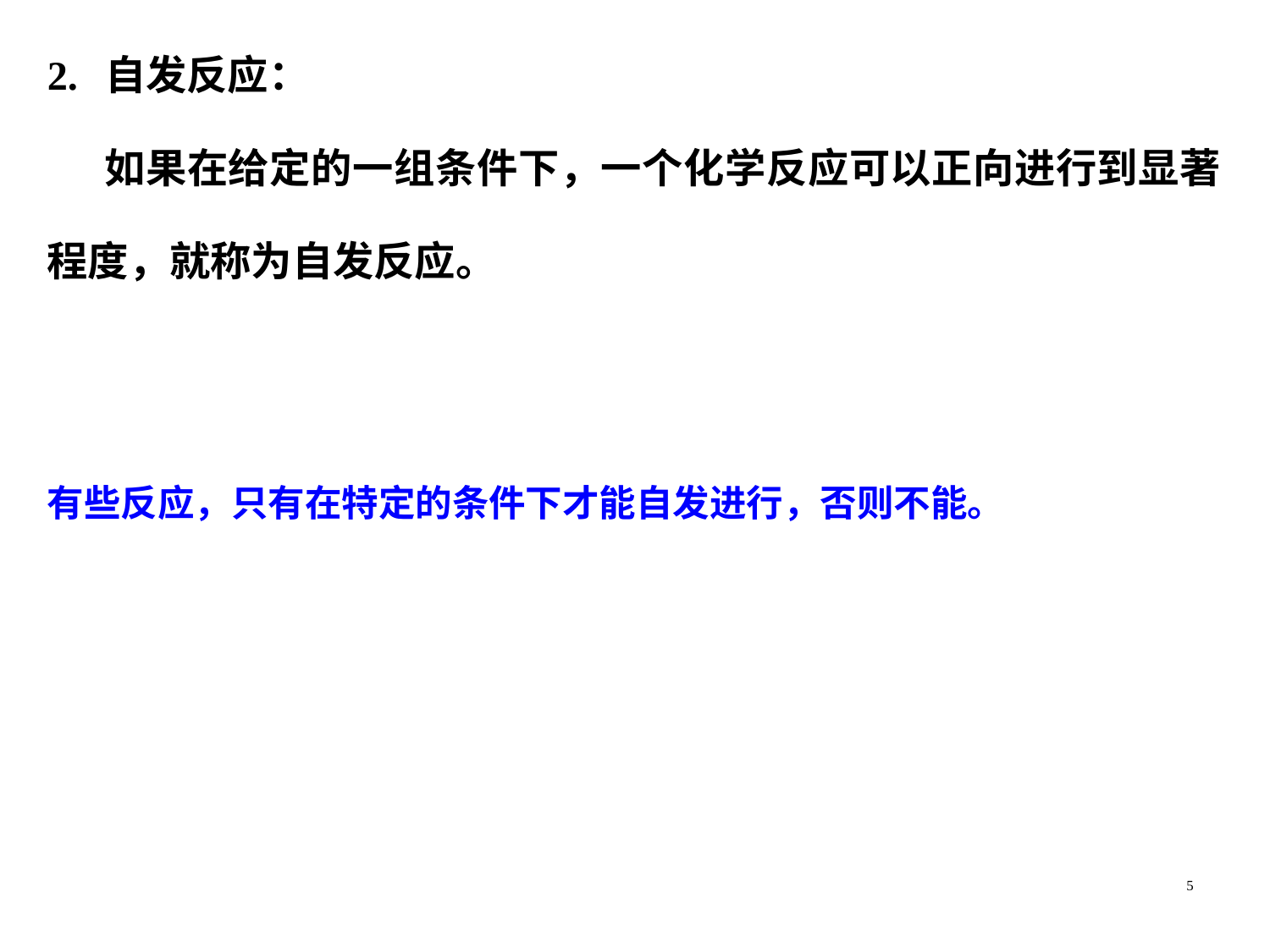

2. 自发反应：
    如果在给定的一组条件下，一个化学反应可以正向进行到显著程度，就称为自发反应。
有些反应，只有在特定的条件下才能自发进行，否则不能。
5
5